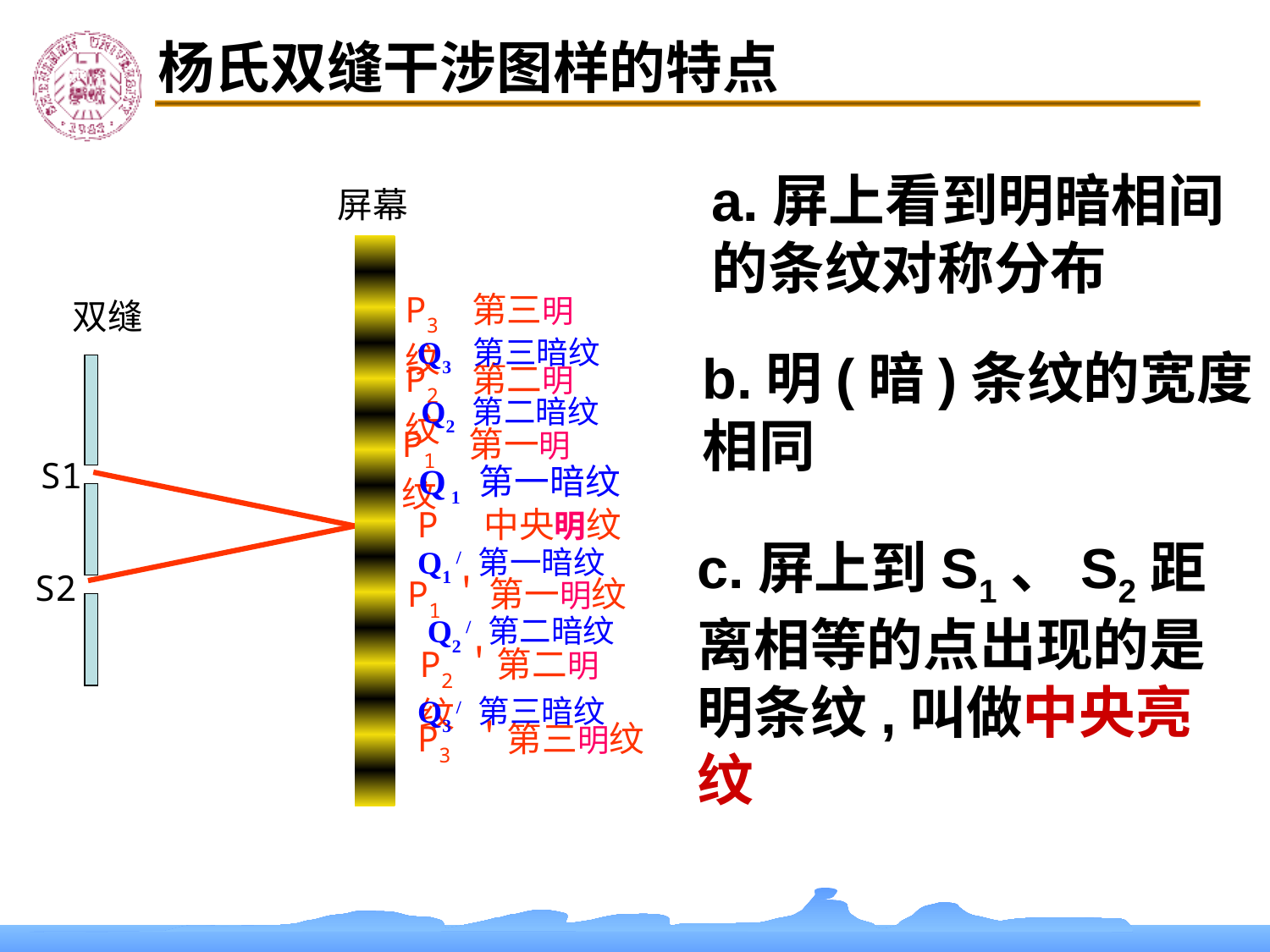

杨氏双缝干涉图样的特点
a.屏上看到明暗相间的条纹对称分布
屏幕
双缝

S1
S2

P3  第三明纹
Q3   第三暗纹
b.明(暗)条纹的宽度相同
P2  第二明纹
Q2  第二暗纹
P1  第一明纹
Q 1  第一暗纹

P   中央明纹
c.屏上到S1、S2距离相等的点出现的是明条纹,叫做中央亮纹
Q1 /  第一暗纹
P1＇ 第一明纹
Q2 /  第二暗纹
P2＇第二明纹
Q3 /  第三暗纹
P3 ＇第三明纹